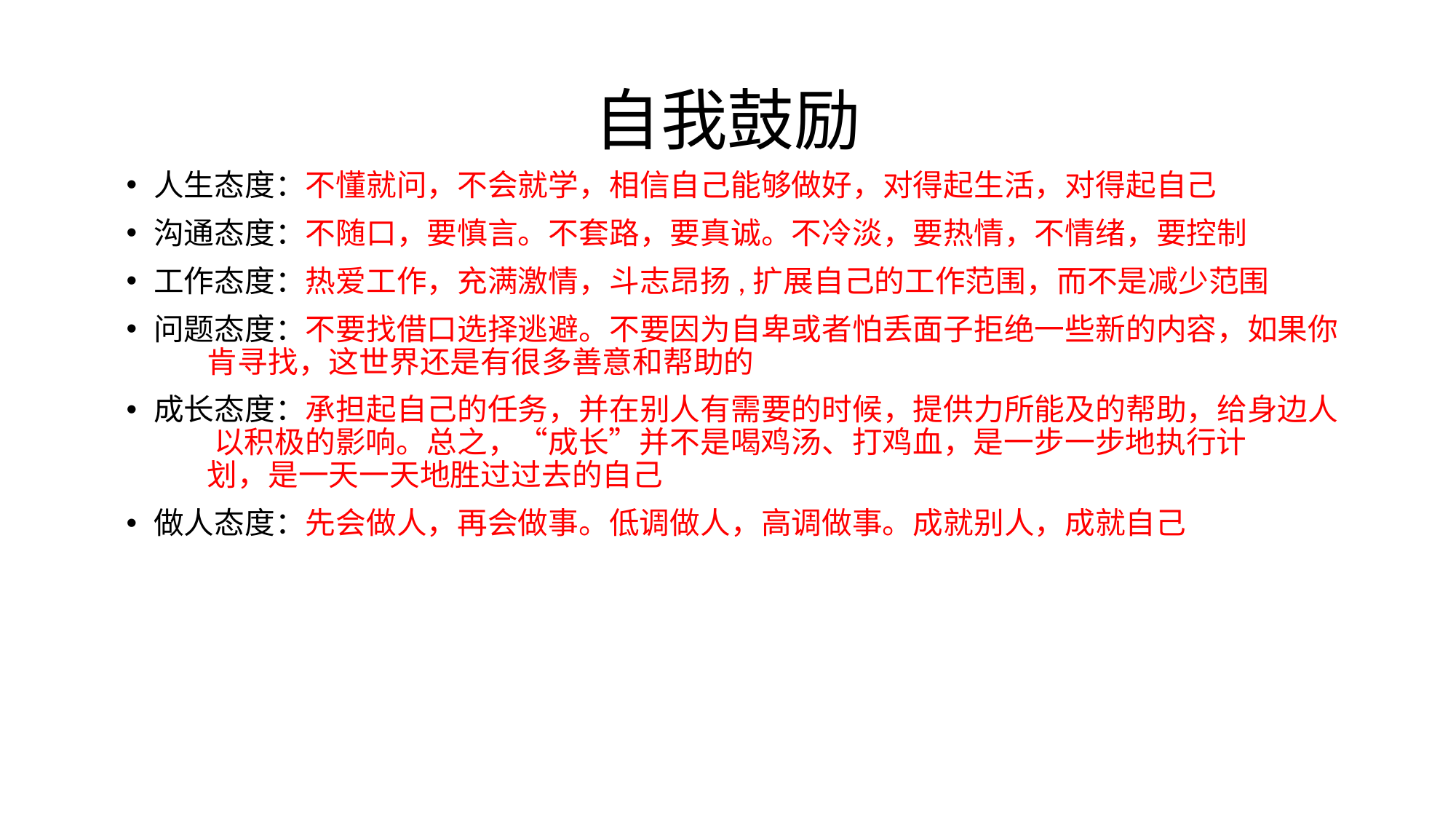

# 自我鼓励
人生态度：不懂就问，不会就学，相信自己能够做好，对得起生活，对得起自己
沟通态度：不随口，要慎言。不套路，要真诚。不冷淡，要热情，不情绪，要控制
工作态度：热爱工作，充满激情，斗志昂扬,扩展自己的工作范围，而不是减少范围
问题态度：不要找借口选择逃避。不要因为自卑或者怕丢面子拒绝一些新的内容，如果你	         肯寻找，这世界还是有很多善意和帮助的
成长态度：承担起自己的任务，并在别人有需要的时候，提供力所能及的帮助，给身边人	          以积极的影响。总之，“成长”并不是喝鸡汤、打鸡血，是一步一步地执行计	         划，是一天一天地胜过过去的自己
做人态度：先会做人，再会做事。低调做人，高调做事。成就别人，成就自己